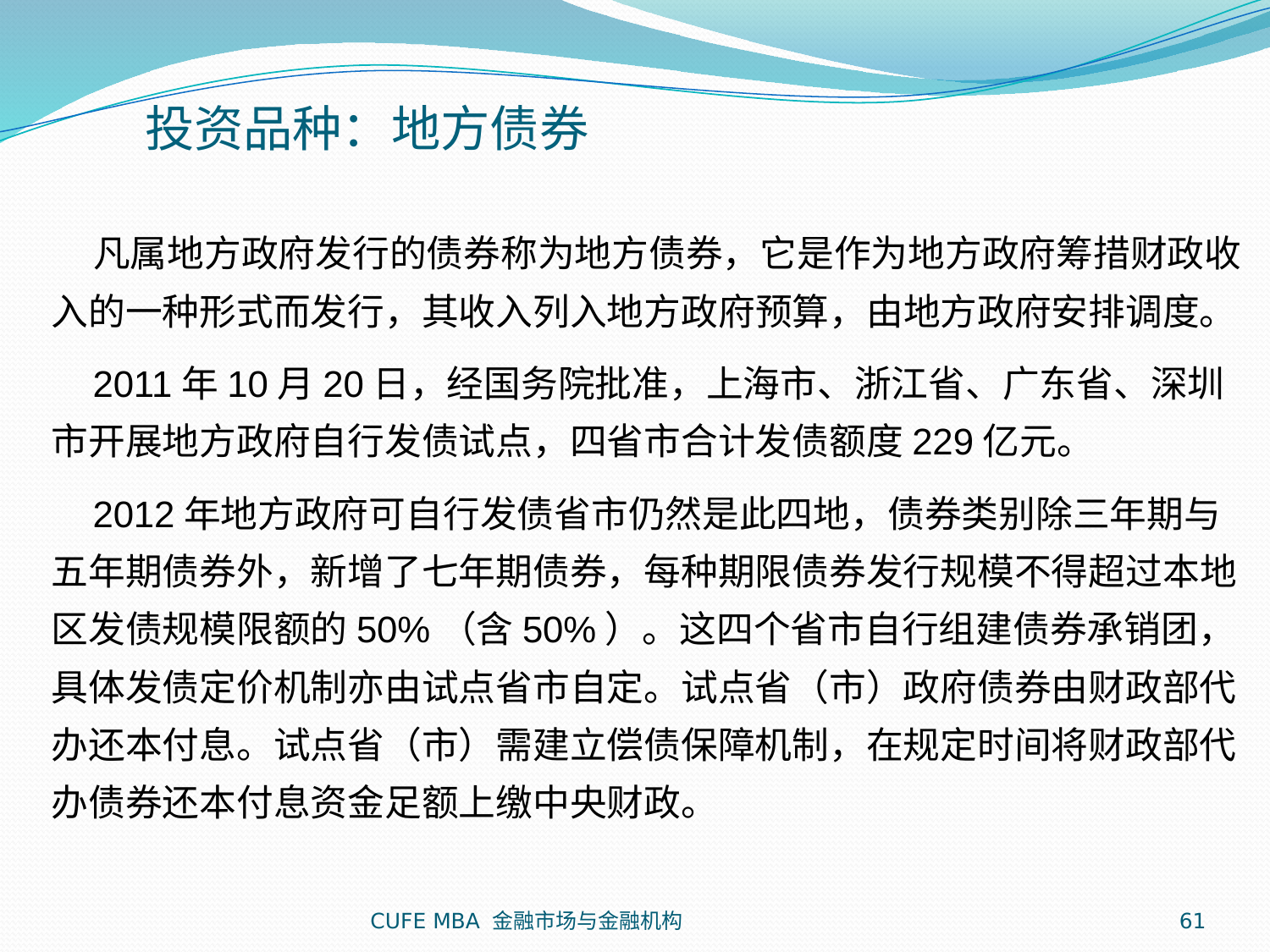

投资品种：地方债券
    凡属地方政府发行的债券称为地方债券，它是作为地方政府筹措财政收入的一种形式而发行，其收入列入地方政府预算，由地方政府安排调度。
    2011年10月20日，经国务院批准，上海市、浙江省、广东省、深圳市开展地方政府自行发债试点，四省市合计发债额度229亿元。
    2012年地方政府可自行发债省市仍然是此四地，债券类别除三年期与五年期债券外，新增了七年期债券，每种期限债券发行规模不得超过本地区发债规模限额的50%（含50%）。这四个省市自行组建债券承销团，具体发债定价机制亦由试点省市自定。试点省（市）政府债券由财政部代办还本付息。试点省（市）需建立偿债保障机制，在规定时间将财政部代办债券还本付息资金足额上缴中央财政。
CUFE MBA 金融市场与金融机构
61